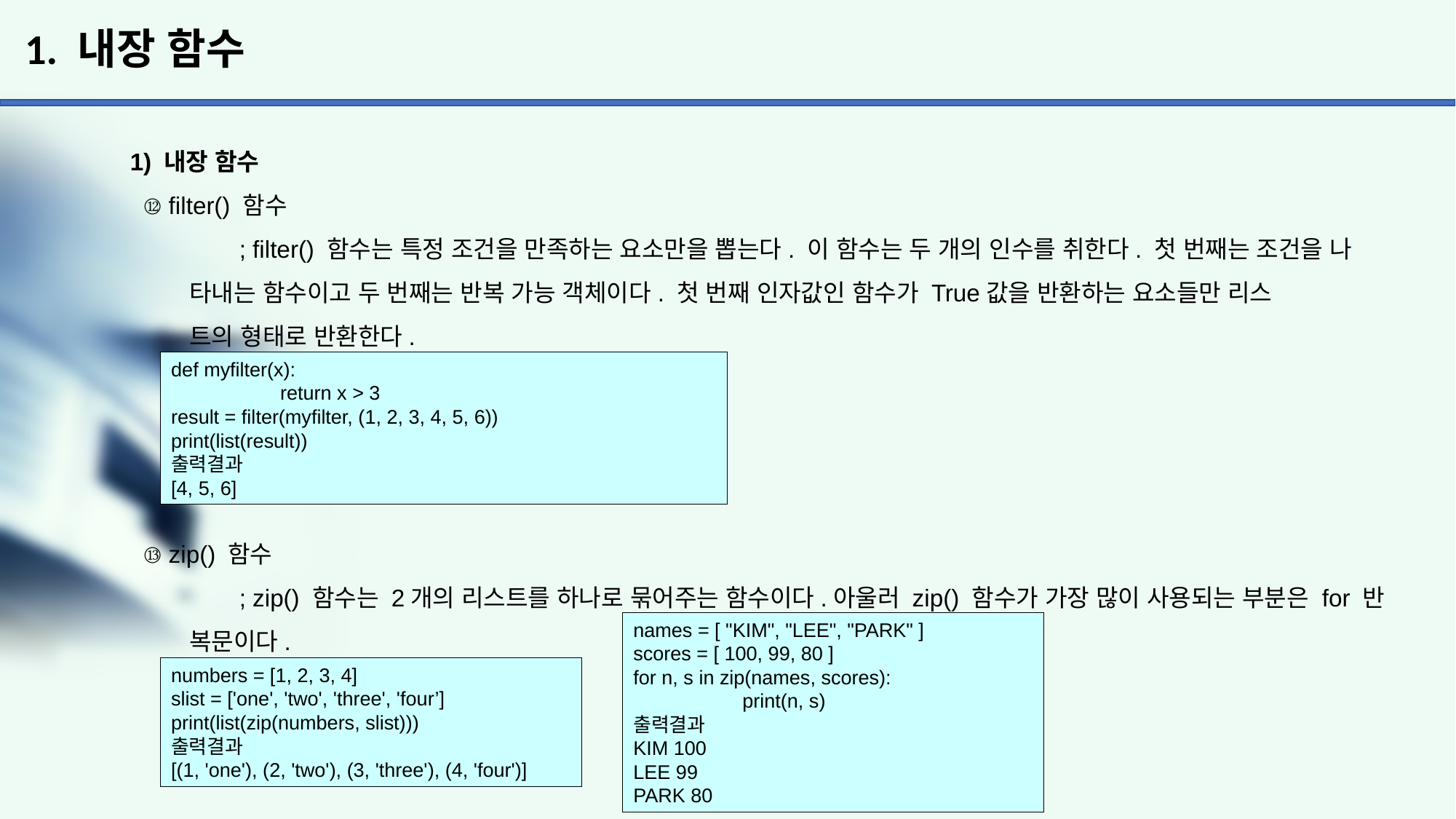

# 1. 내장 함수
1) 내장 함수
  ⑫ filter() 함수
	; filter() 함수는 특정 조건을 만족하는 요소만을 뽑는다. 이 함수는 두 개의 인수를 취한다. 첫 번째는 조건을 나
        타내는 함수이고 두 번째는 반복 가능 객체이다. 첫 번째 인자값인 함수가 True값을 반환하는 요소들만 리스
        트의 형태로 반환한다.

  ⑬ zip() 함수
	; zip() 함수는 2개의 리스트를 하나로 묶어주는 함수이다.아울러 zip() 함수가 가장 많이 사용되는 부분은 for 반
        복문이다.

def myfilter(x):
	return x > 3
result = filter(myfilter, (1, 2, 3, 4, 5, 6))
print(list(result))
출력결과
[4, 5, 6]
names = [ "KIM", "LEE", "PARK" ]
scores = [ 100, 99, 80 ]
for n, s in zip(names, scores):
	print(n, s)
출력결과
KIM 100
LEE 99
PARK 80
numbers = [1, 2, 3, 4]
slist = ['one', 'two', 'three', 'four’]
print(list(zip(numbers, slist)))
출력결과
[(1, 'one'), (2, 'two'), (3, 'three'), (4, 'four')]